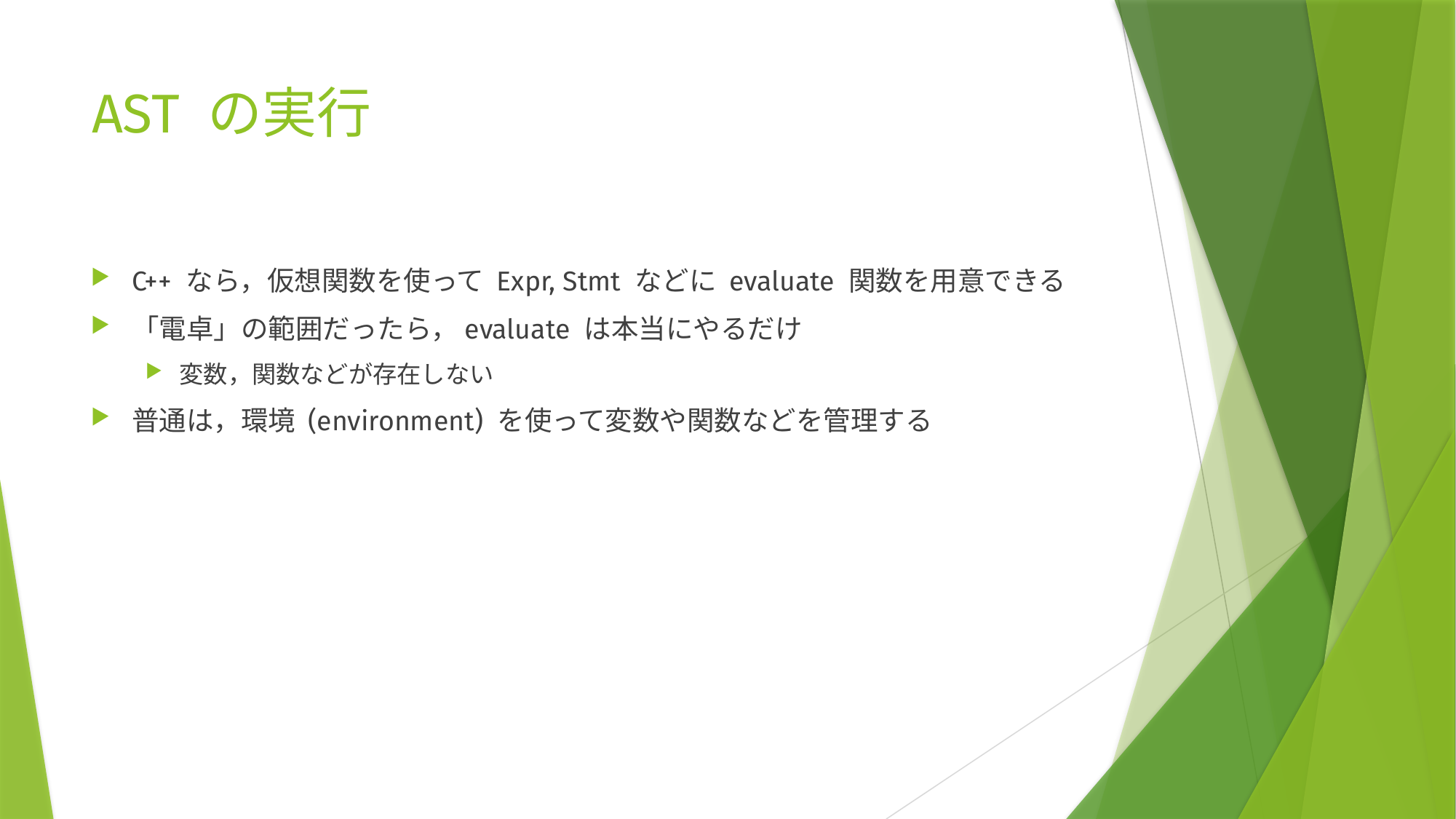

# AST の実行
C++ なら，仮想関数を使って Expr, Stmt などに evaluate 関数を用意できる
「電卓」の範囲だったら，evaluate は本当にやるだけ
変数，関数などが存在しない
普通は，環境 (environment) を使って変数や関数などを管理する